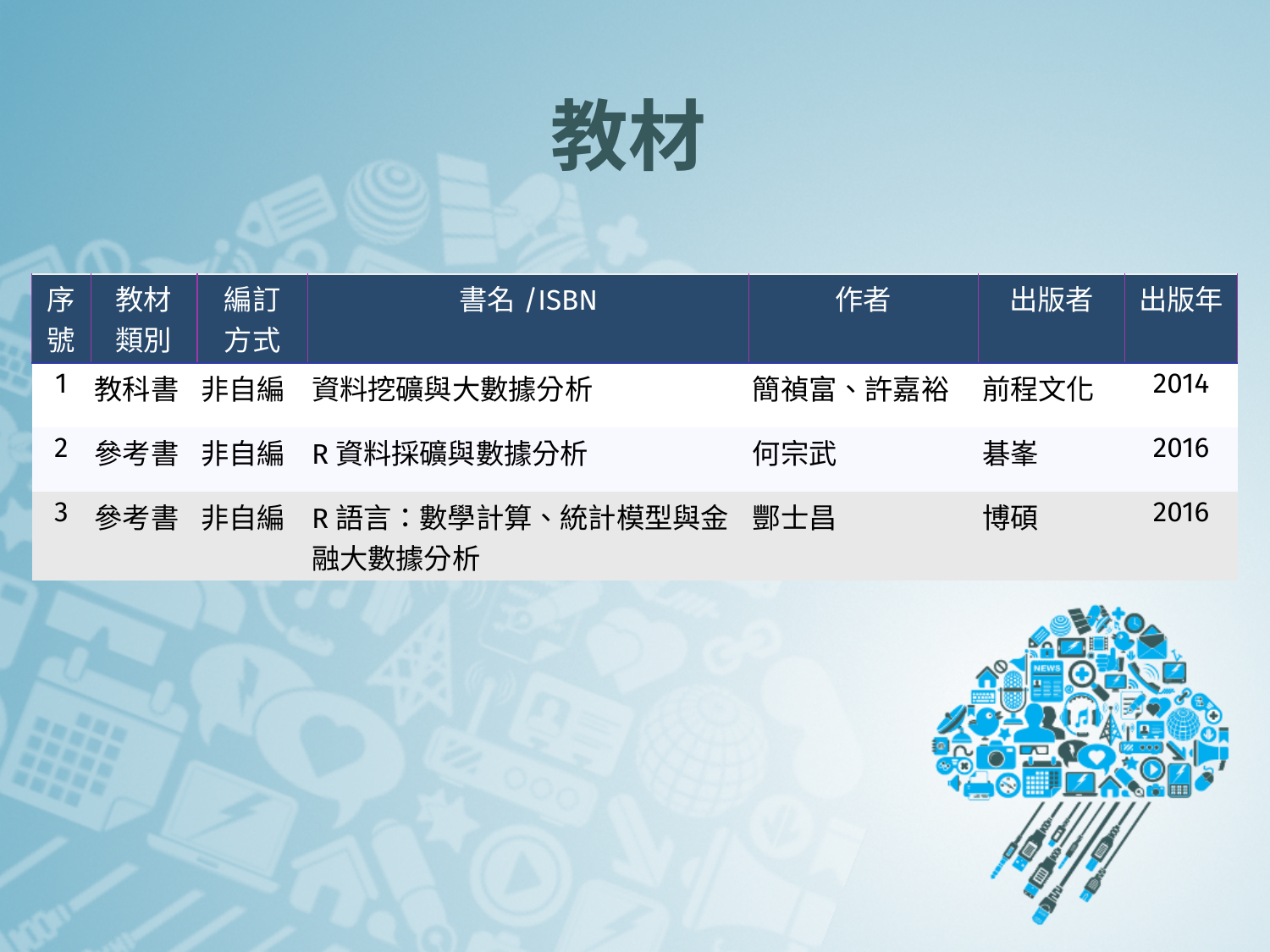

# 教材
| 序號 | 教材 類別 | 編訂 方式 | 書名/ISBN | 作者 | 出版者 | 出版年 |
| --- | --- | --- | --- | --- | --- | --- |
| 1 | 教科書 | 非自編 | 資料挖礦與大數據分析 | 簡禎富、許嘉裕 | 前程文化 | 2014 |
| 2 | 參考書 | 非自編 | R資料採礦與數據分析 | 何宗武 | 碁峯 | 2016 |
| 3 | 參考書 | 非自編 | R語言：數學計算、統計模型與金融大數據分析 | 酆士昌 | 博碩 | 2016 |